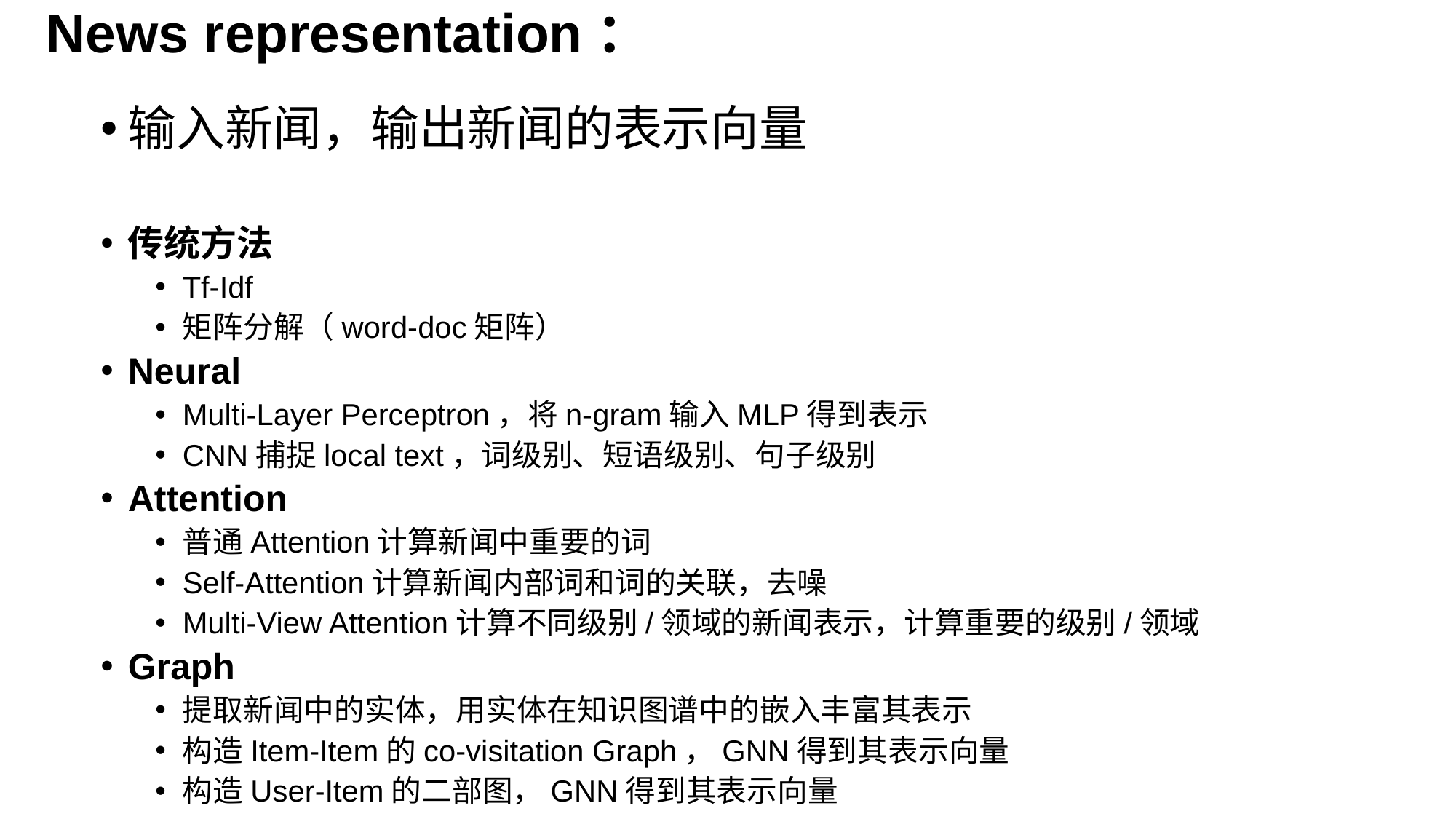

News representation：

输入新闻，输出新闻的表示向量

传统方法
Tf-Idf
矩阵分解（word-doc矩阵）
Neural
Multi-Layer Perceptron，将n-gram输入MLP得到表示
CNN捕捉local text，词级别、短语级别、句子级别
Attention
普通Attention计算新闻中重要的词
Self-Attention计算新闻内部词和词的关联，去噪
Multi-View Attention计算不同级别/领域的新闻表示，计算重要的级别/领域
Graph
提取新闻中的实体，用实体在知识图谱中的嵌入丰富其表示
构造Item-Item的co-visitation Graph，GNN得到其表示向量
构造User-Item的二部图，GNN得到其表示向量